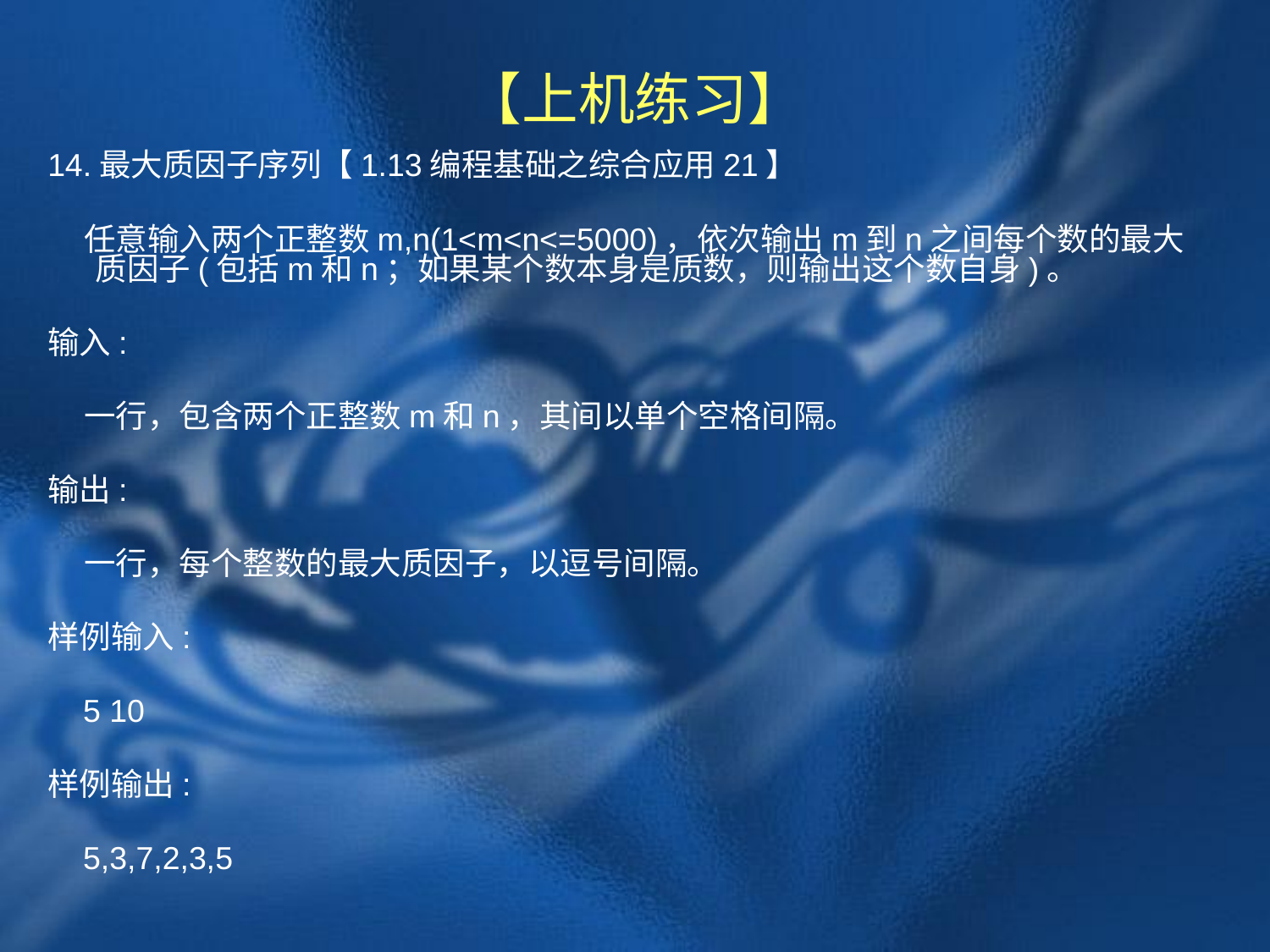

# 【上机练习】
14.最大质因子序列【1.13编程基础之综合应用21】

    任意输入两个正整数m,n(1<m<n<=5000)，依次输出m到n之间每个数的最大质因子(包括m和n；如果某个数本身是质数，则输出这个数自身)。

输入:

    一行，包含两个正整数m和n，其间以单个空格间隔。

输出:

    一行，每个整数的最大质因子，以逗号间隔。

样例输入:

    5 10

样例输出:

    5,3,7,2,3,5